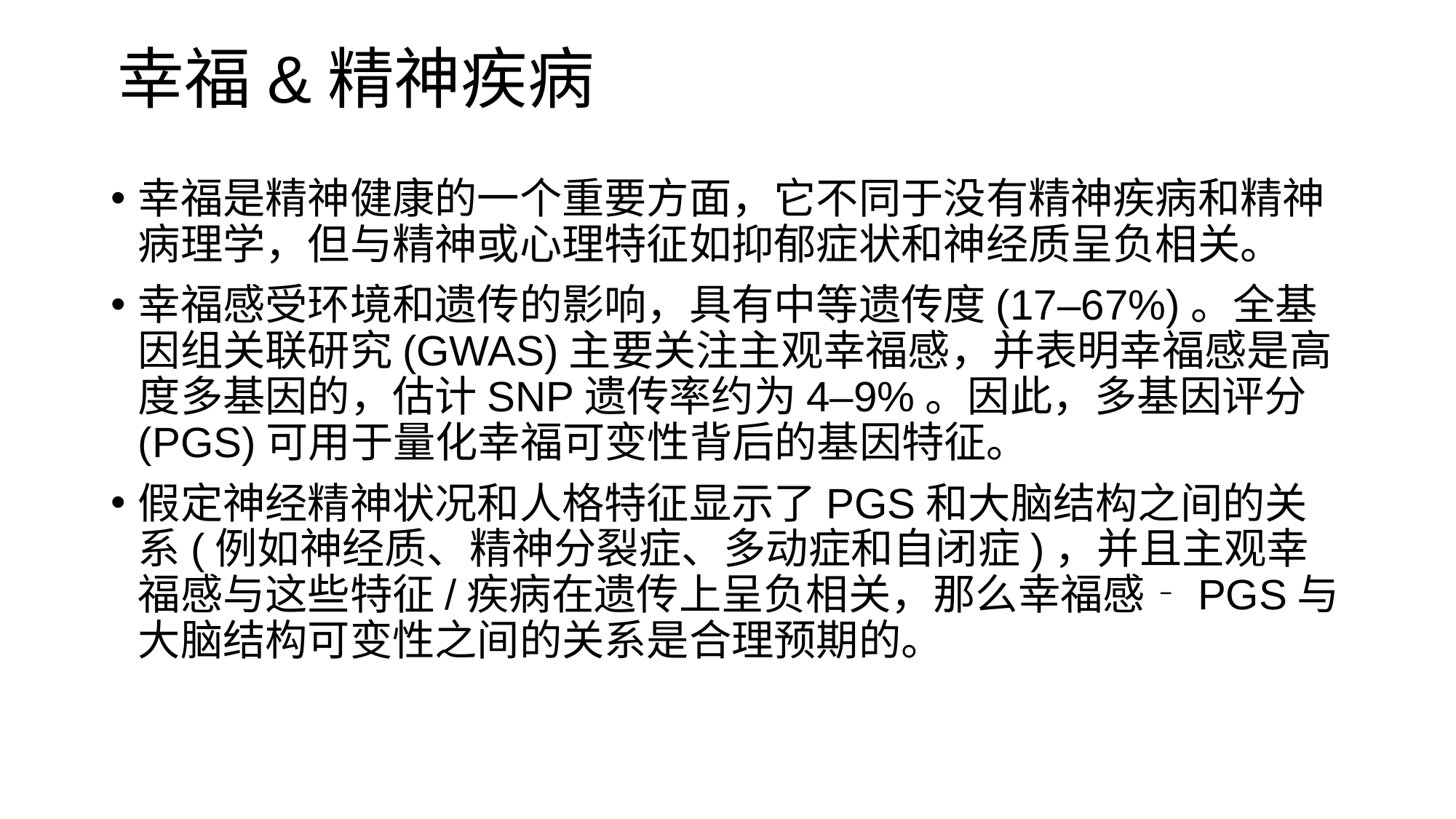

# 幸福&精神疾病
幸福是精神健康的一个重要方面，它不同于没有精神疾病和精神病理学，但与精神或心理特征如抑郁症状和神经质呈负相关。
幸福感受环境和遗传的影响，具有中等遗传度(17–67%)。全基因组关联研究(GWAS)主要关注主观幸福感，并表明幸福感是高度多基因的，估计SNP遗传率约为4–9%。因此，多基因评分(PGS)可用于量化幸福可变性背后的基因特征。
假定神经精神状况和人格特征显示了PGS和大脑结构之间的关系(例如神经质、精神分裂症、多动症和自闭症)，并且主观幸福感与这些特征/疾病在遗传上呈负相关，那么幸福感‐PGS与大脑结构可变性之间的关系是合理预期的。